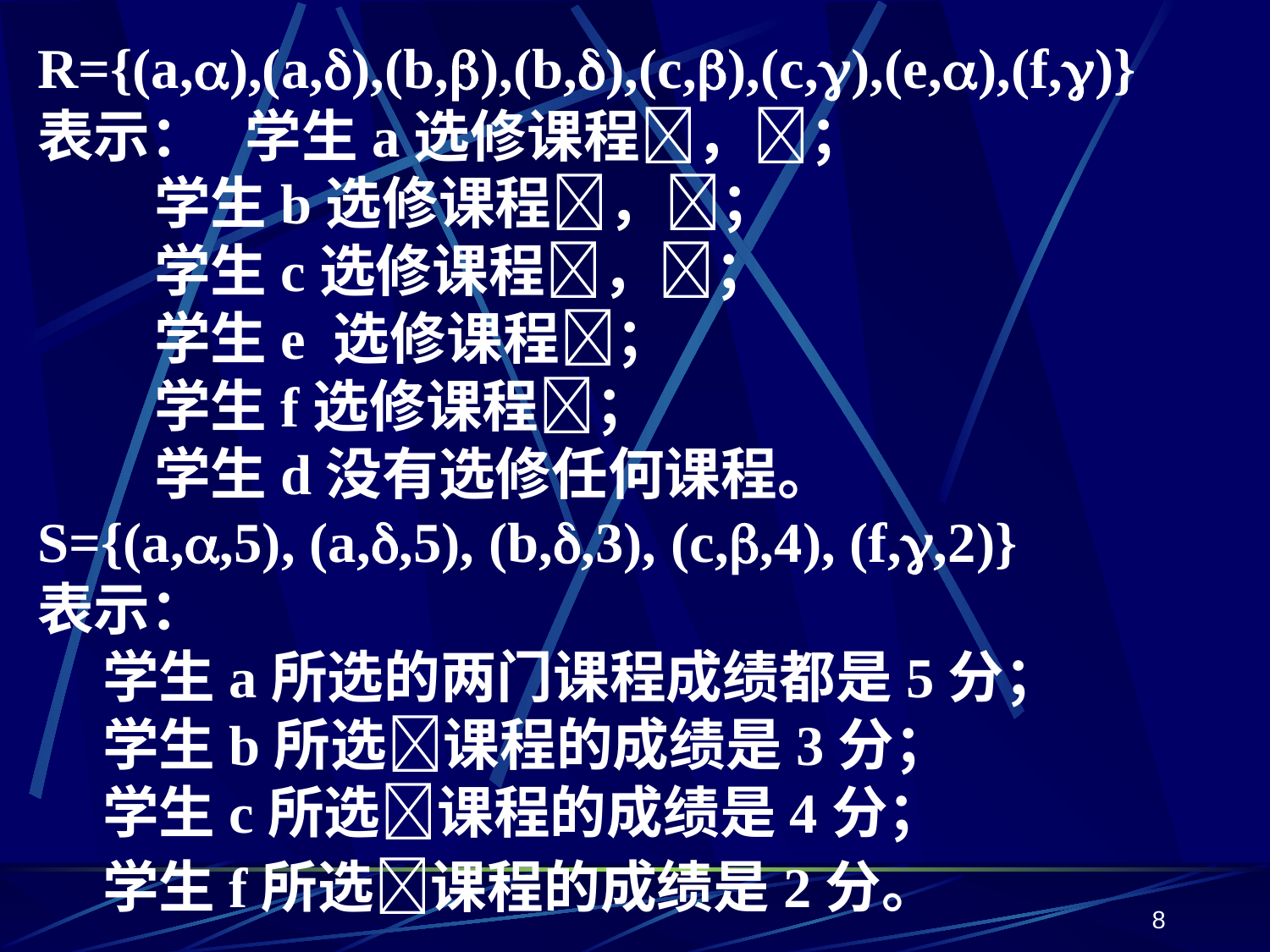

R={(a,α),(a,δ),(b,β),(b,δ),(c,β),(c,γ),(e,α),(f,γ)}
表示：   学生a选修课程α，δ；
        学生b选修课程β，δ；
        学生c选修课程β，γ；
        学生e 选修课程α；
        学生f选修课程γ；
        学生d没有选修任何课程。
S={(a,α,5), (a,δ,5), (b,δ,3), (c,β,4), (f,γ,2)}
表示：
    学生a所选的两门课程成绩都是5分；
    学生b所选δ课程的成绩是3分；
    学生c所选β课程的成绩是4分；
    学生f所选γ课程的成绩是2分。
8